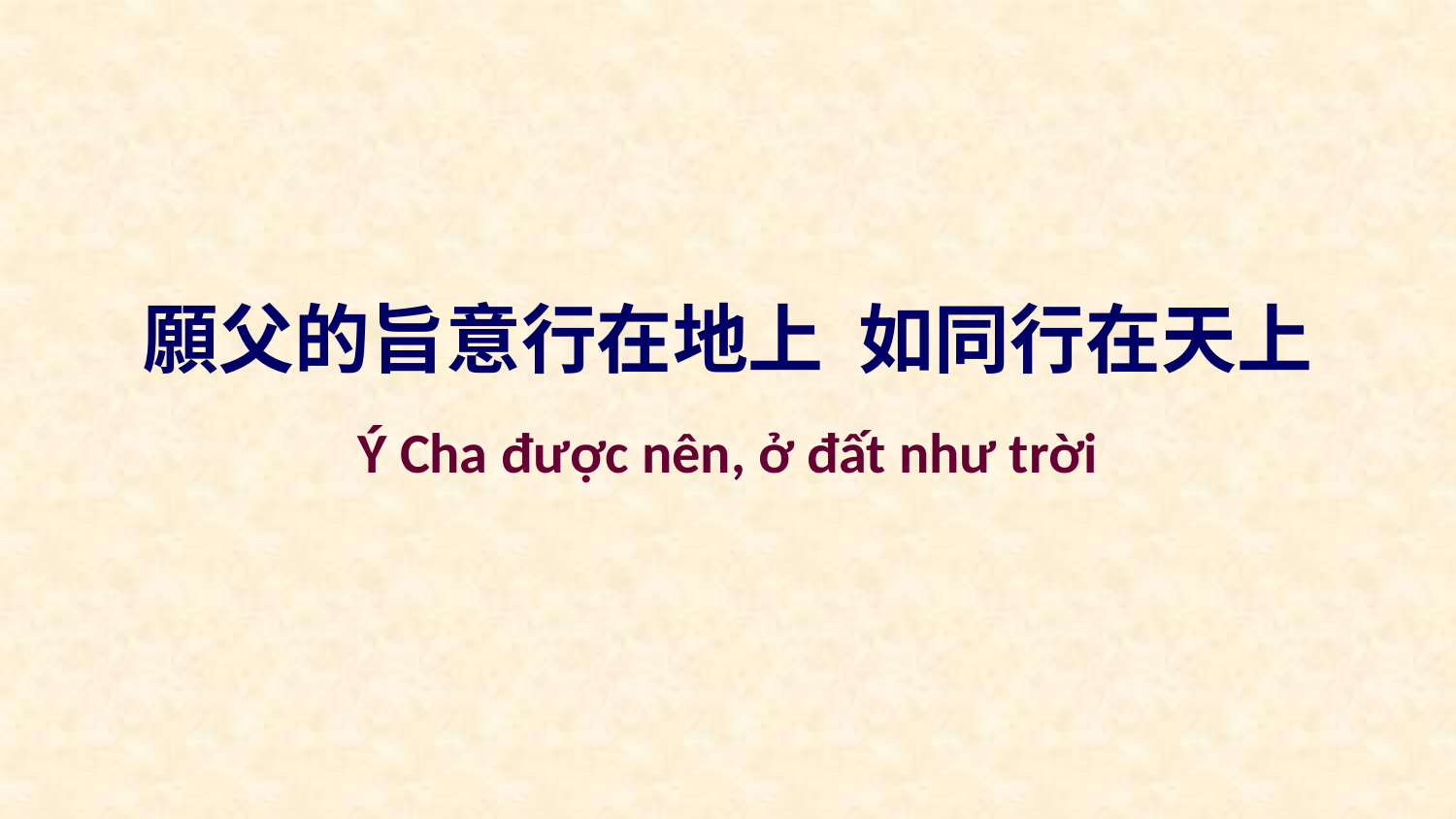

願父的旨意行在地上  如同行在天上
Ý Cha được nên, ở đất như trời